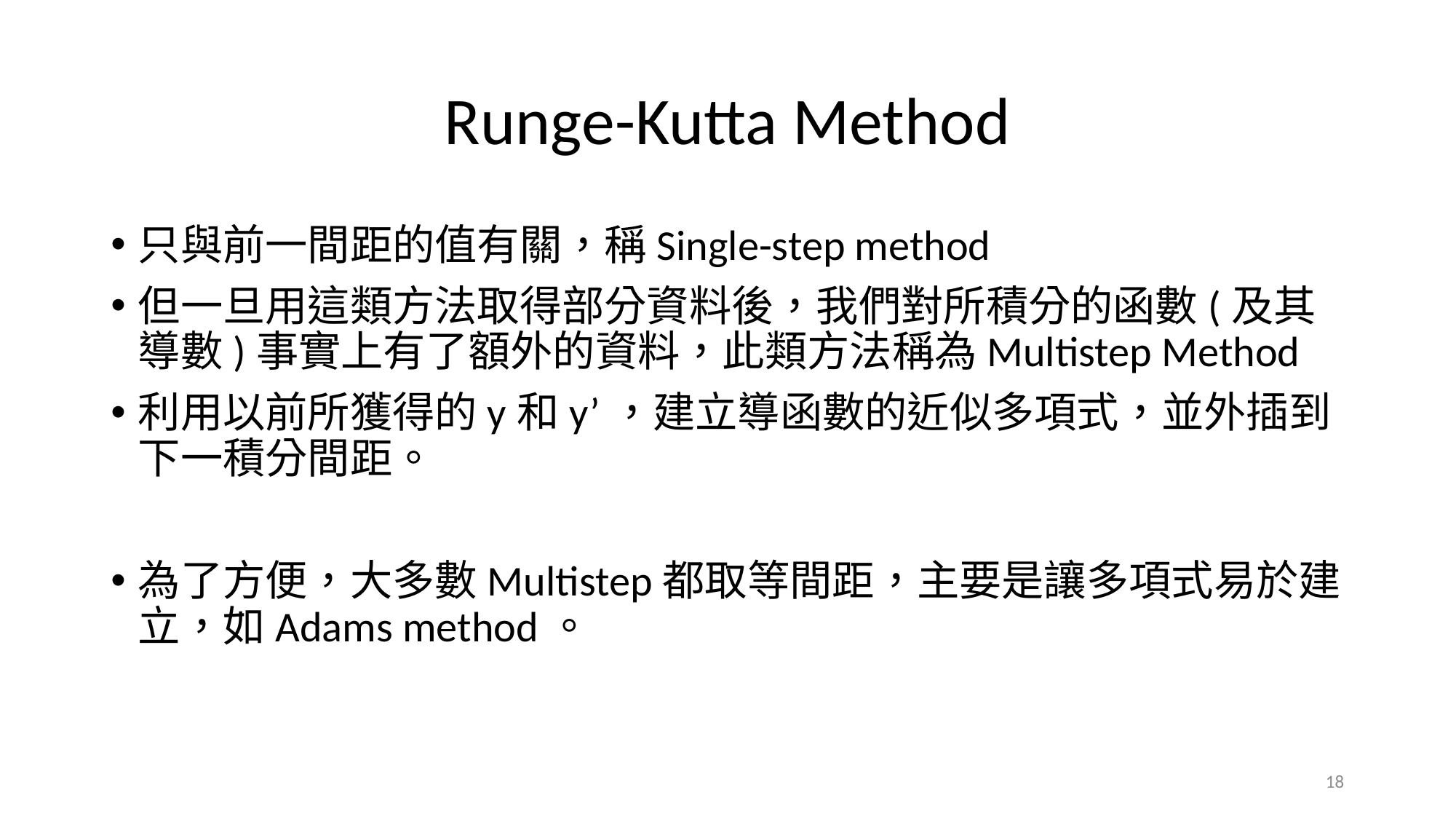

# Runge-Kutta Method
只與前一間距的值有關，稱Single-step method
但一旦用這類方法取得部分資料後，我們對所積分的函數(及其導數)事實上有了額外的資料，此類方法稱為Multistep Method
利用以前所獲得的y和y’，建立導函數的近似多項式，並外插到下一積分間距。

為了方便，大多數Multistep都取等間距，主要是讓多項式易於建立，如Adams method。

18